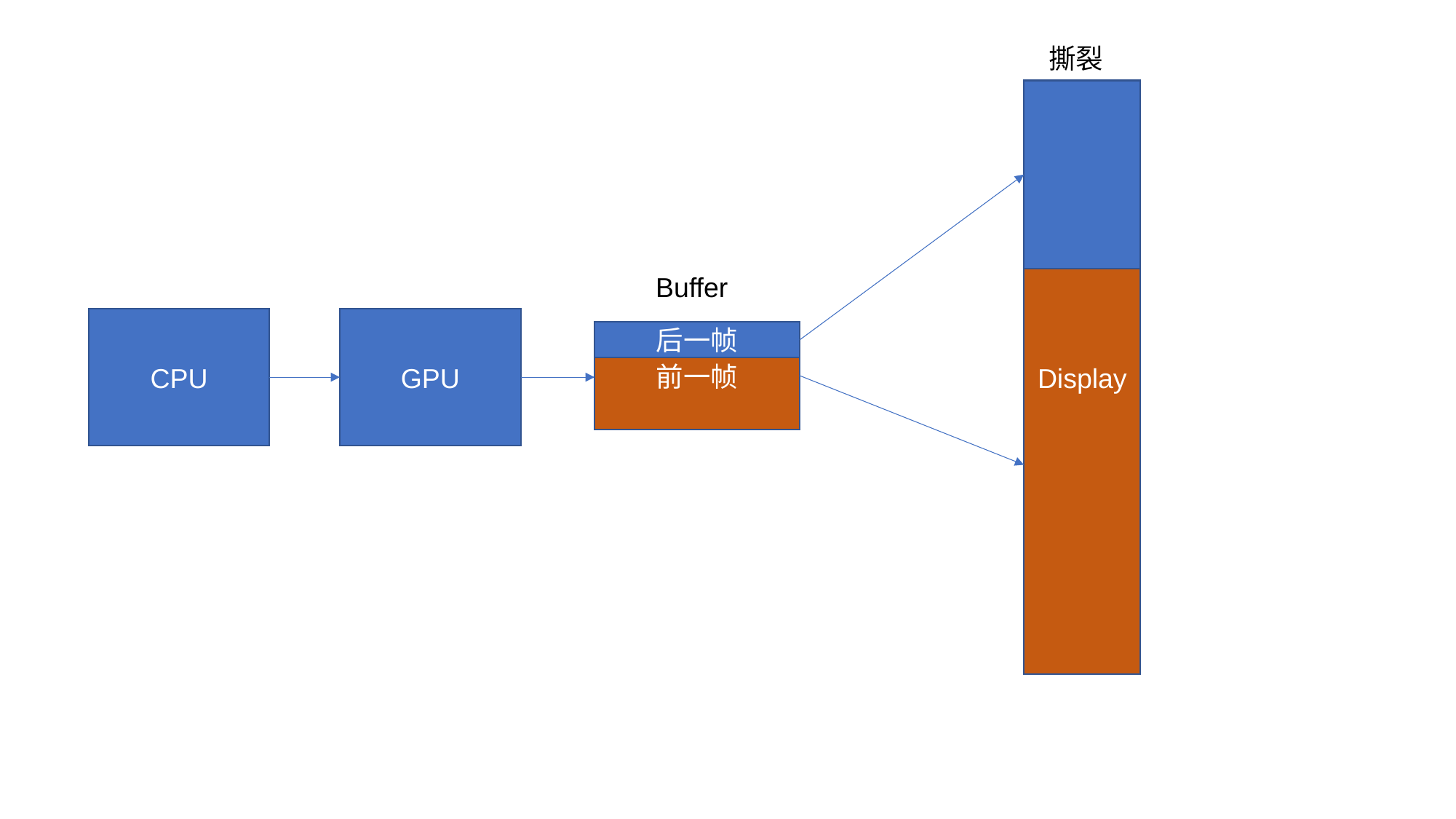

撕裂
Display

Buffer
CPU
GPU
前一帧
后一帧